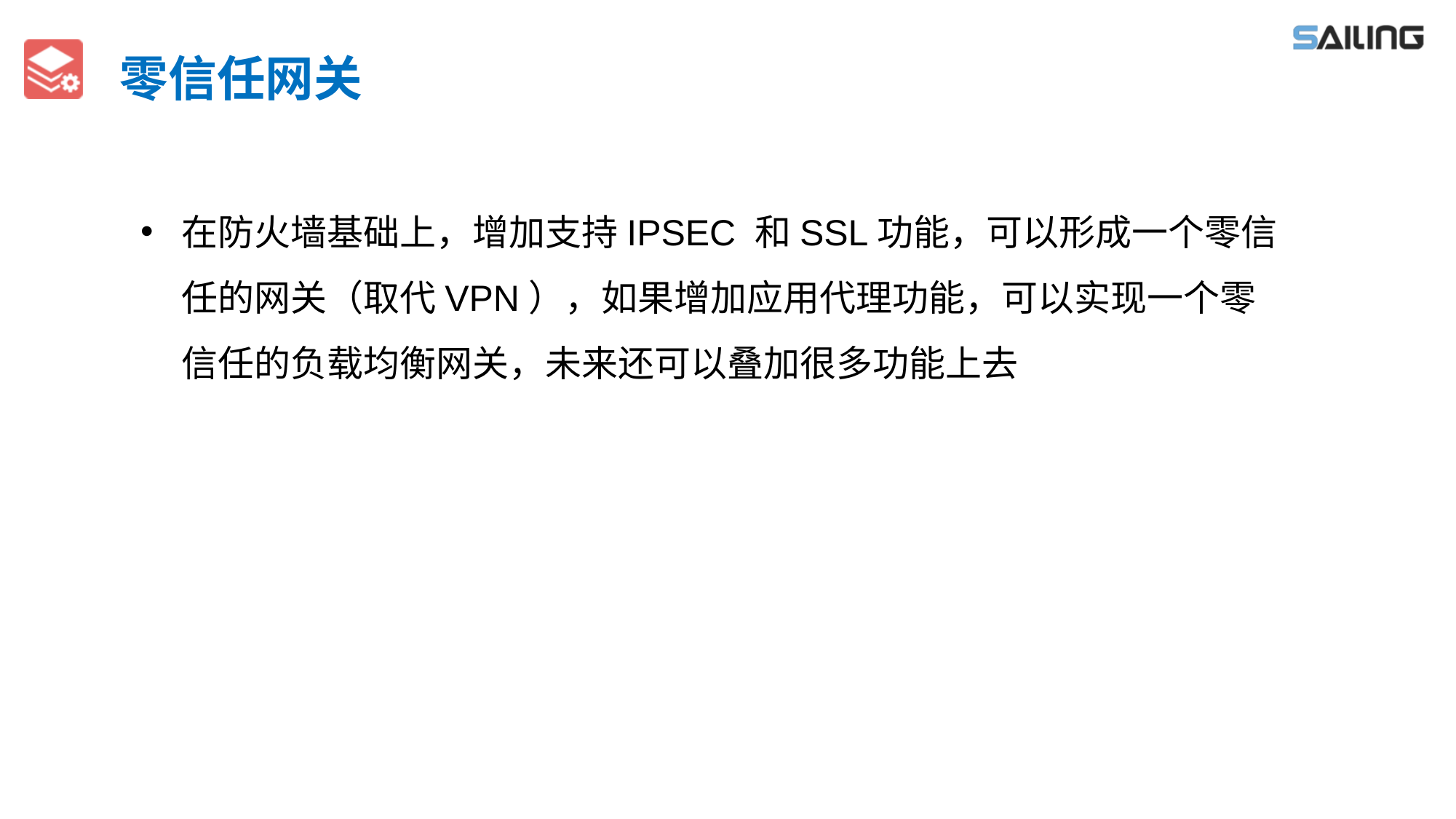

零信任网关
在防火墙基础上，增加支持IPSEC 和SSL功能，可以形成一个零信任的网关（取代VPN），如果增加应用代理功能，可以实现一个零信任的负载均衡网关，未来还可以叠加很多功能上去